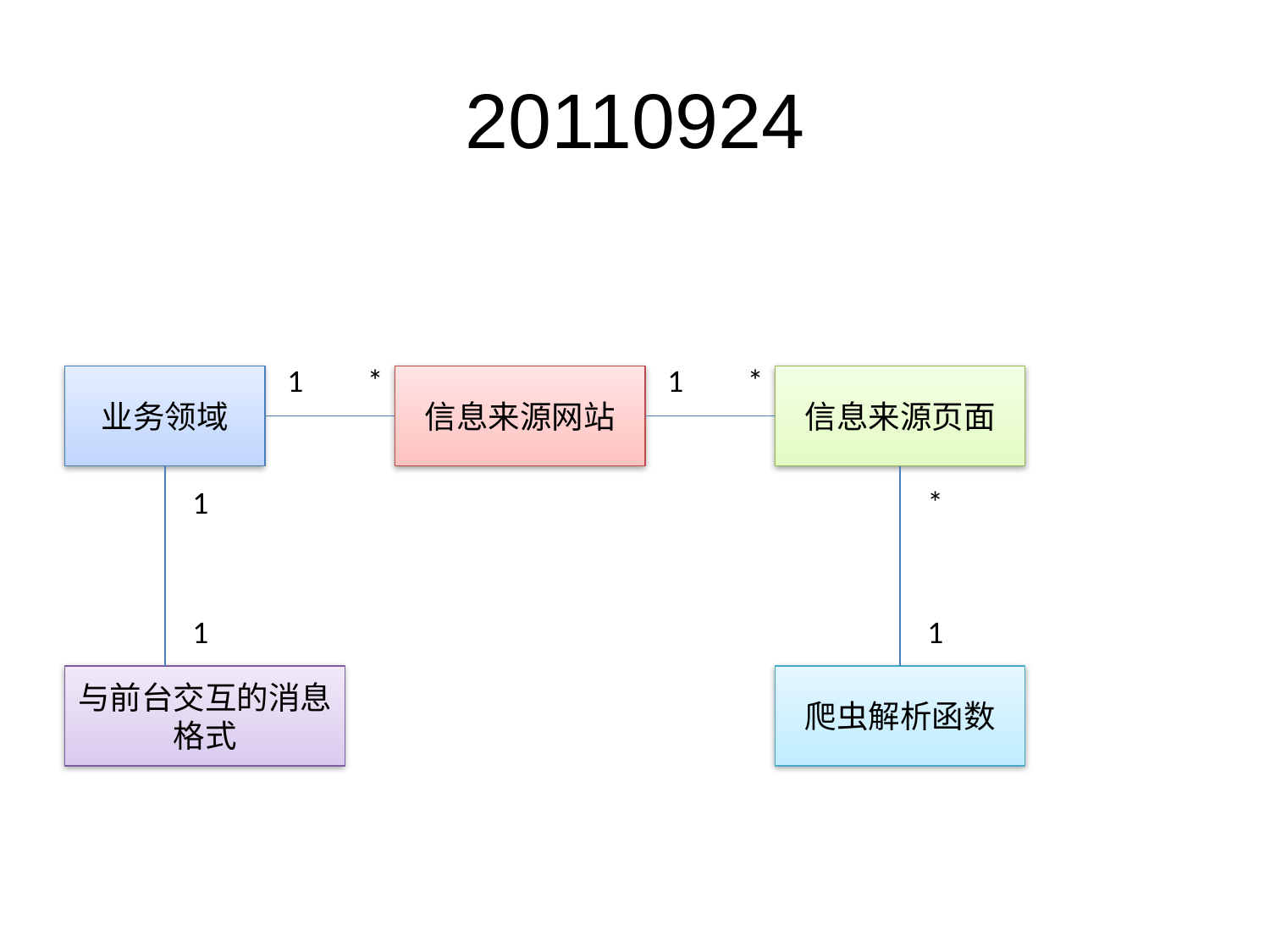

# 20110924
1
*
1
*
业务领域
信息来源网站
信息来源页面
1
*
1
1
与前台交互的消息格式
爬虫解析函数